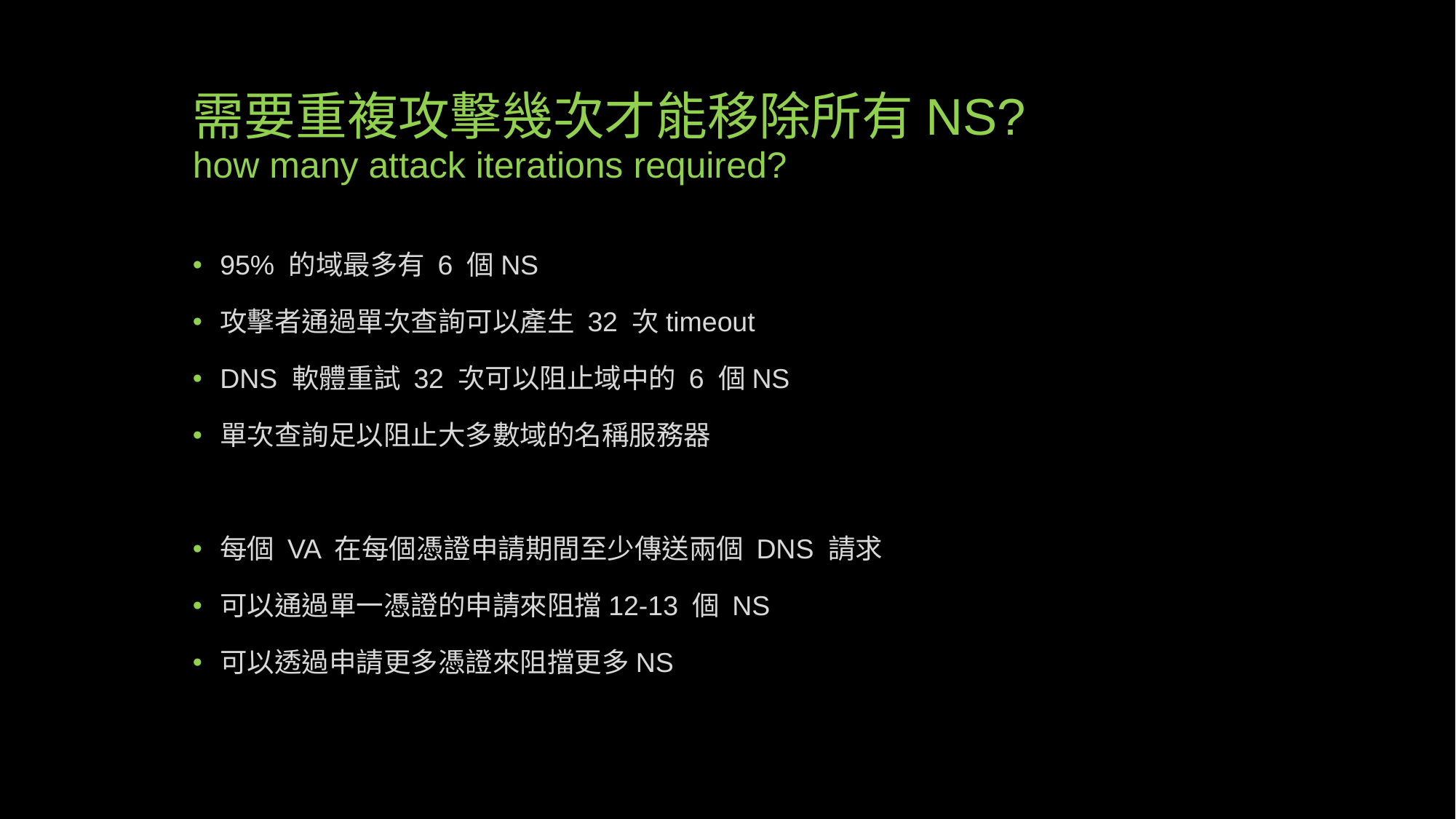

# 需要重複攻擊幾次才能移除所有NS? how many attack iterations required?
95% 的域最多有 6 個NS
攻擊者通過單次查詢可以產生 32 次timeout
DNS 軟體重試 32 次可以阻止域中的 6 個NS
單次查詢足以阻止大多數域的名稱服務器

每個 VA 在每個憑證申請期間至少傳送兩個 DNS 請求
可以通過單一憑證的申請來阻擋12-13 個 NS
可以透過申請更多憑證來阻擋更多NS